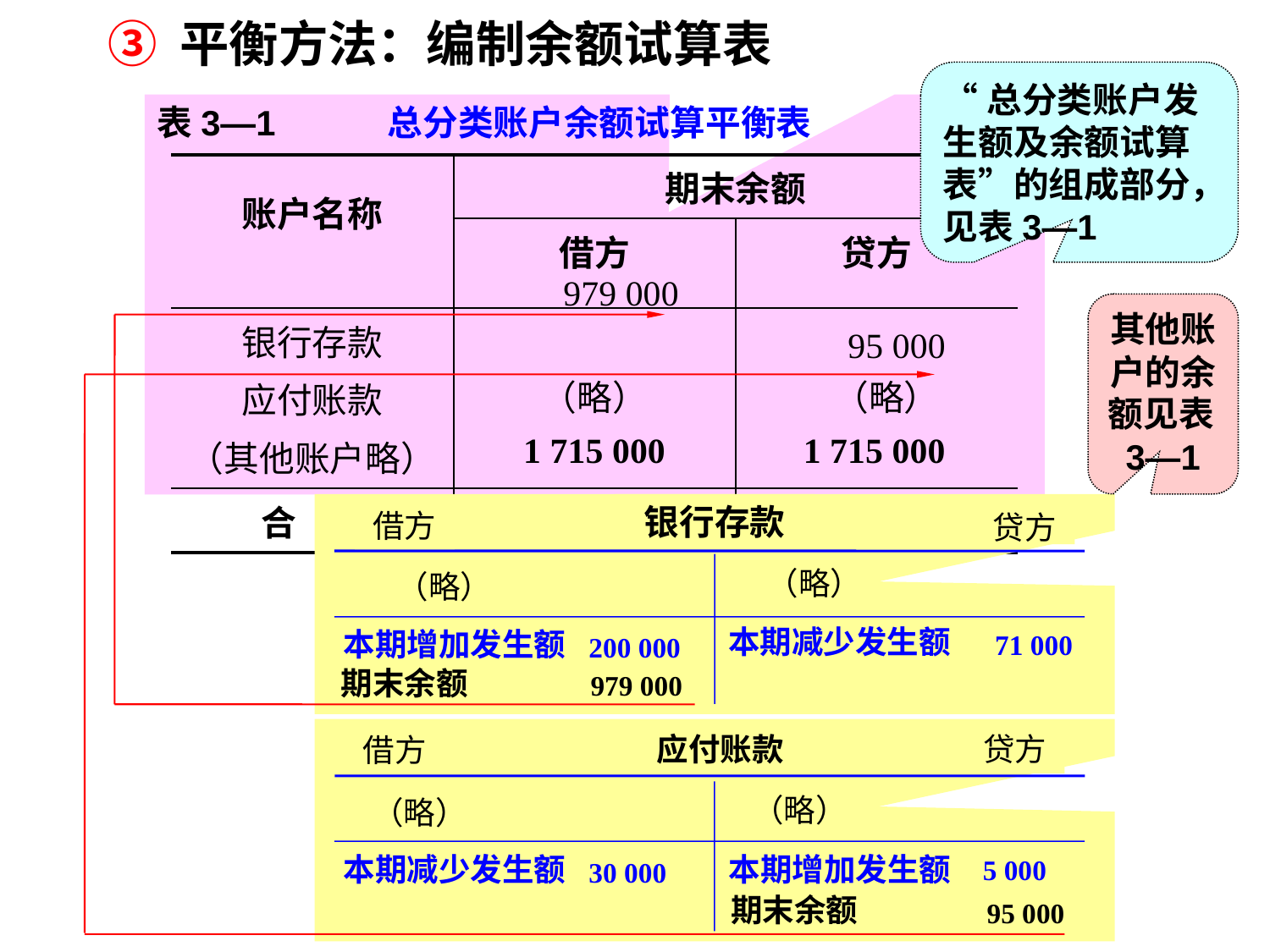

③ 平衡方法：编制余额试算表
“总分类账户发生额及余额试算表”的组成部分，见表3—1
表3—1

总分类账户余额试算平衡表
| 账户名称 | 期末余额 |  |
| --- | --- | --- |
|  | 借方 | 贷方 |
| 银行存款 应付账款 （其他账户略） |  |  |
| 合 计 |  |  |
      979 000
其他账户的余额见表3—1

     95 000
（略）
  （略）

1 715 000
1 715 000

银行存款
借方
贷方

（略）
（略）
本期减少发生额
本期增加发生额

   71 000
200 000
期末余额
  979 000

贷方
应付账款
借方

  （略）
  （略）
本期减少发生额

本期增加发生额
  5 000
30 000
期末余额
      95 000

52